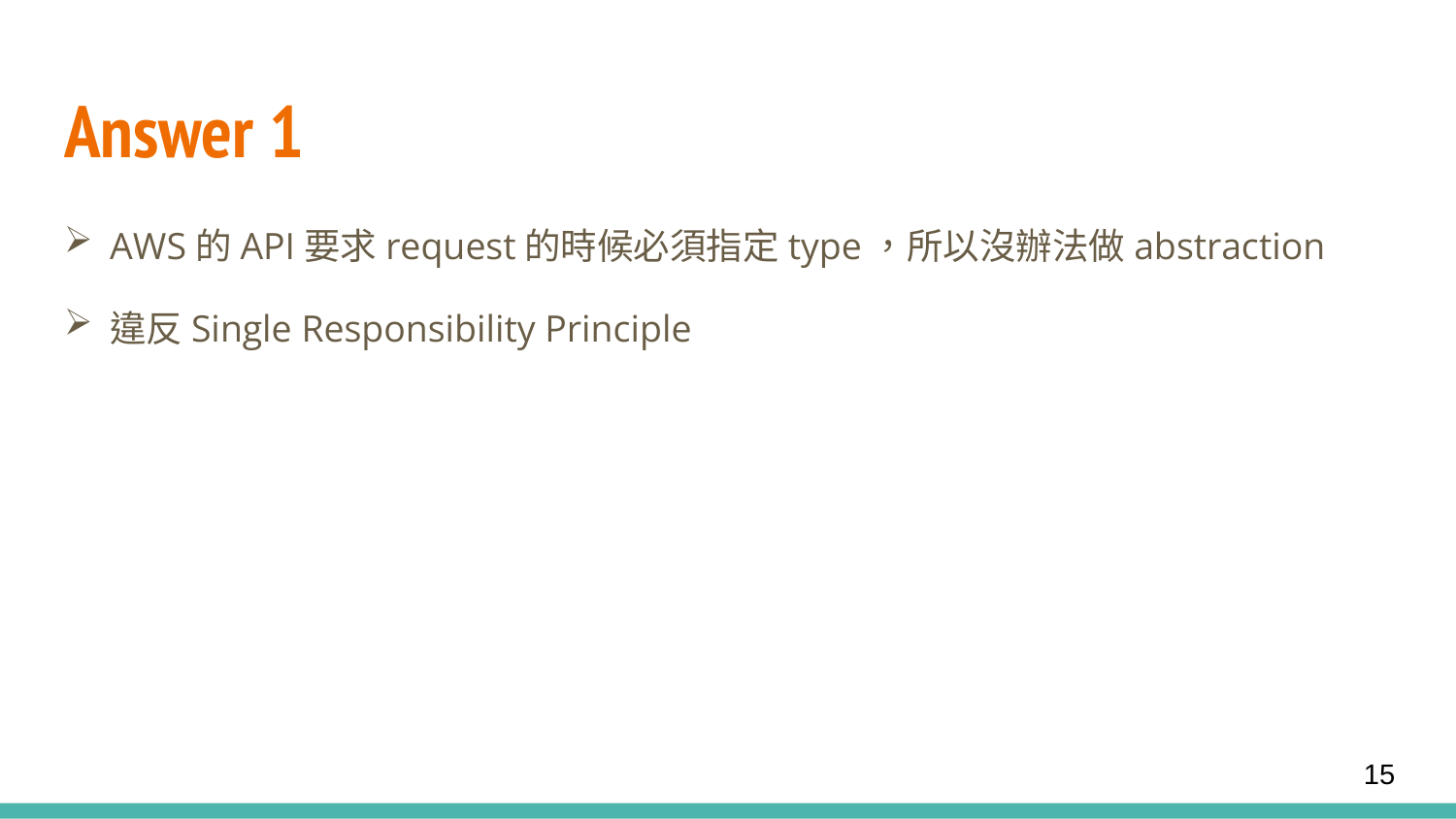

# Answer 1
AWS的API要求request的時候必須指定type，所以沒辦法做abstraction
違反Single Responsibility Principle
15